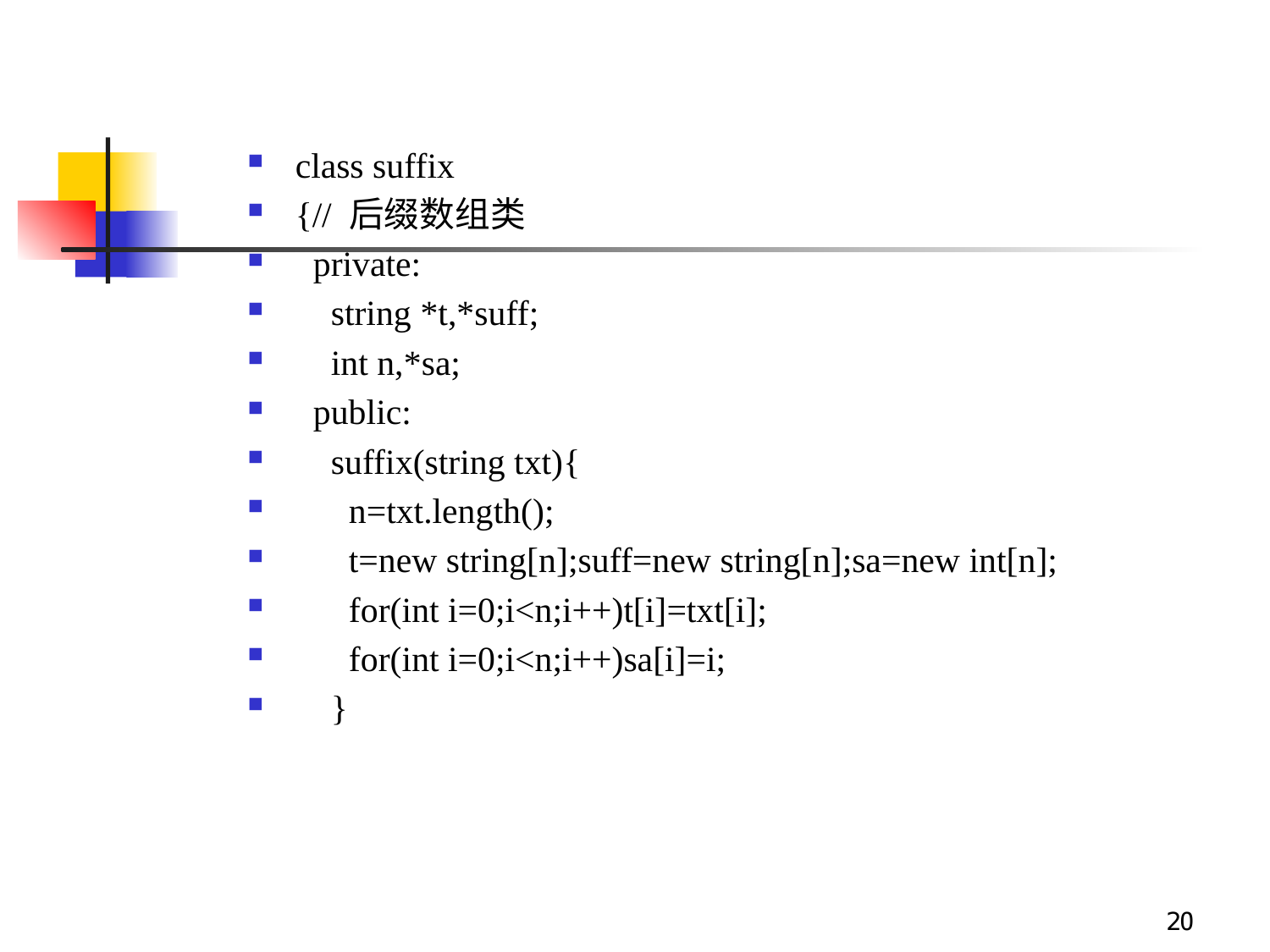

#
class suffix
{// 后缀数组类
  private:
    string *t,*suff;
    int n,*sa;
  public:
    suffix(string txt){
      n=txt.length();
      t=new string[n];suff=new string[n];sa=new int[n];
      for(int i=0;i<n;i++)t[i]=txt[i];
      for(int i=0;i<n;i++)sa[i]=i;
    }
20